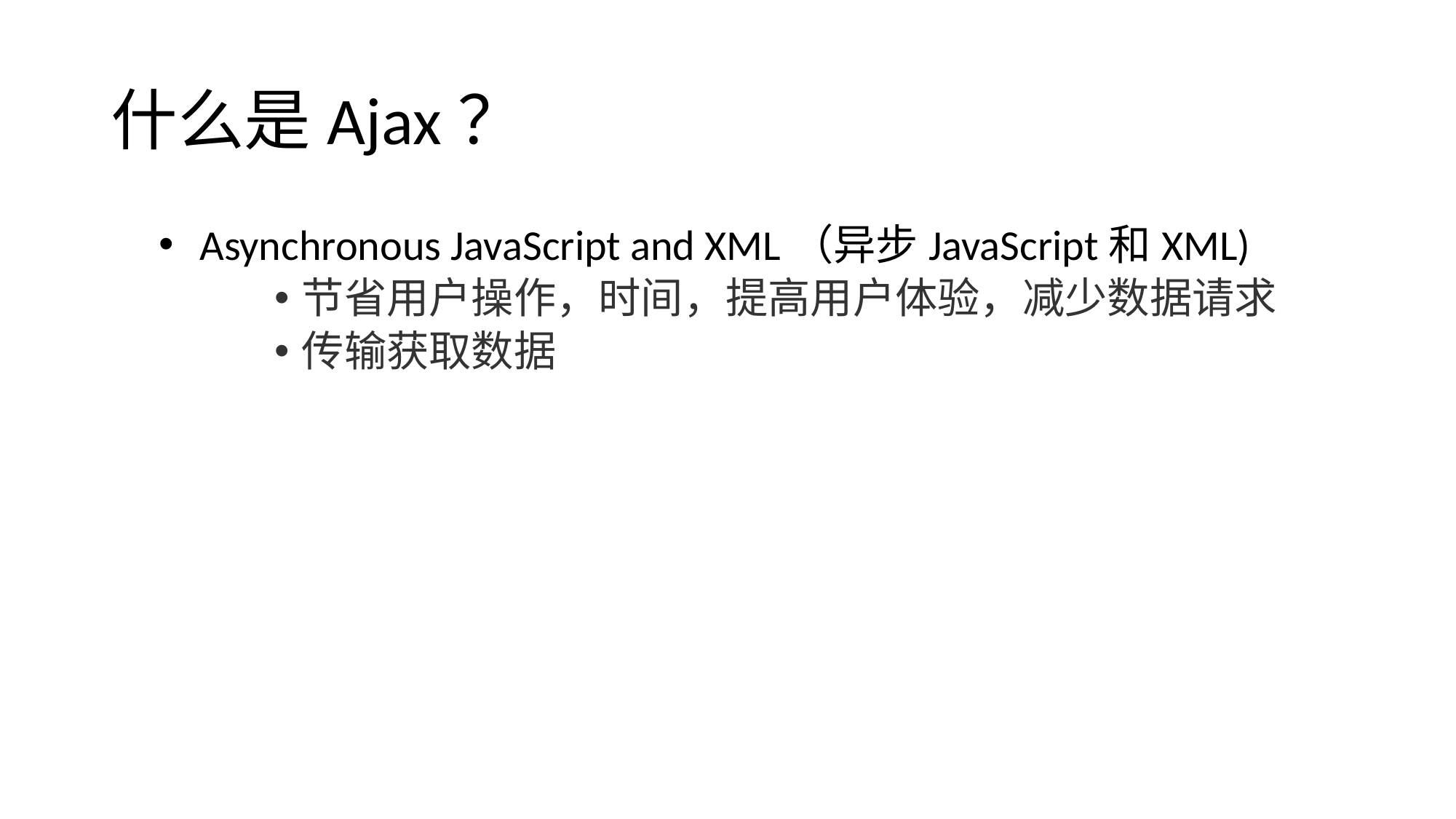

# 什么是Ajax？
Asynchronous JavaScript and XML（异步JavaScript和XML)
节省用户操作，时间，提高用户体验，减少数据请求
传输获取数据